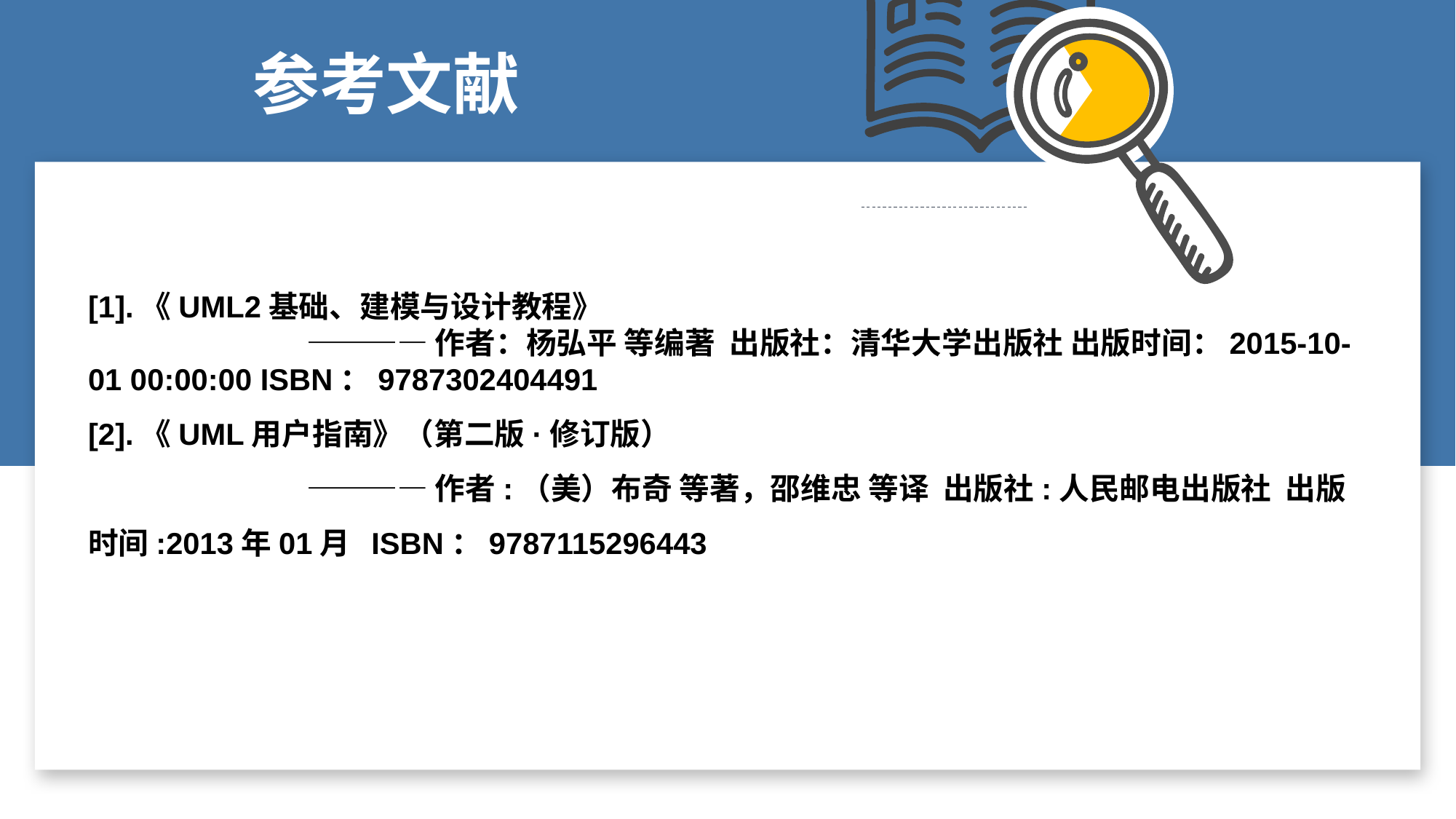

[1].《UML2基础、建模与设计教程》
		————作者：杨弘平 等编著  出版社：清华大学出版社 出版时间：2015-10-01 00:00:00 ISBN：9787302404491
[2].《UML用户指南》（第二版·修订版）
		————作者:（美）布奇 等著，邵维忠 等译  出版社:人民邮电出版社  出版时间:2013年01月  ISBN：9787115296443

# 参考文献
27